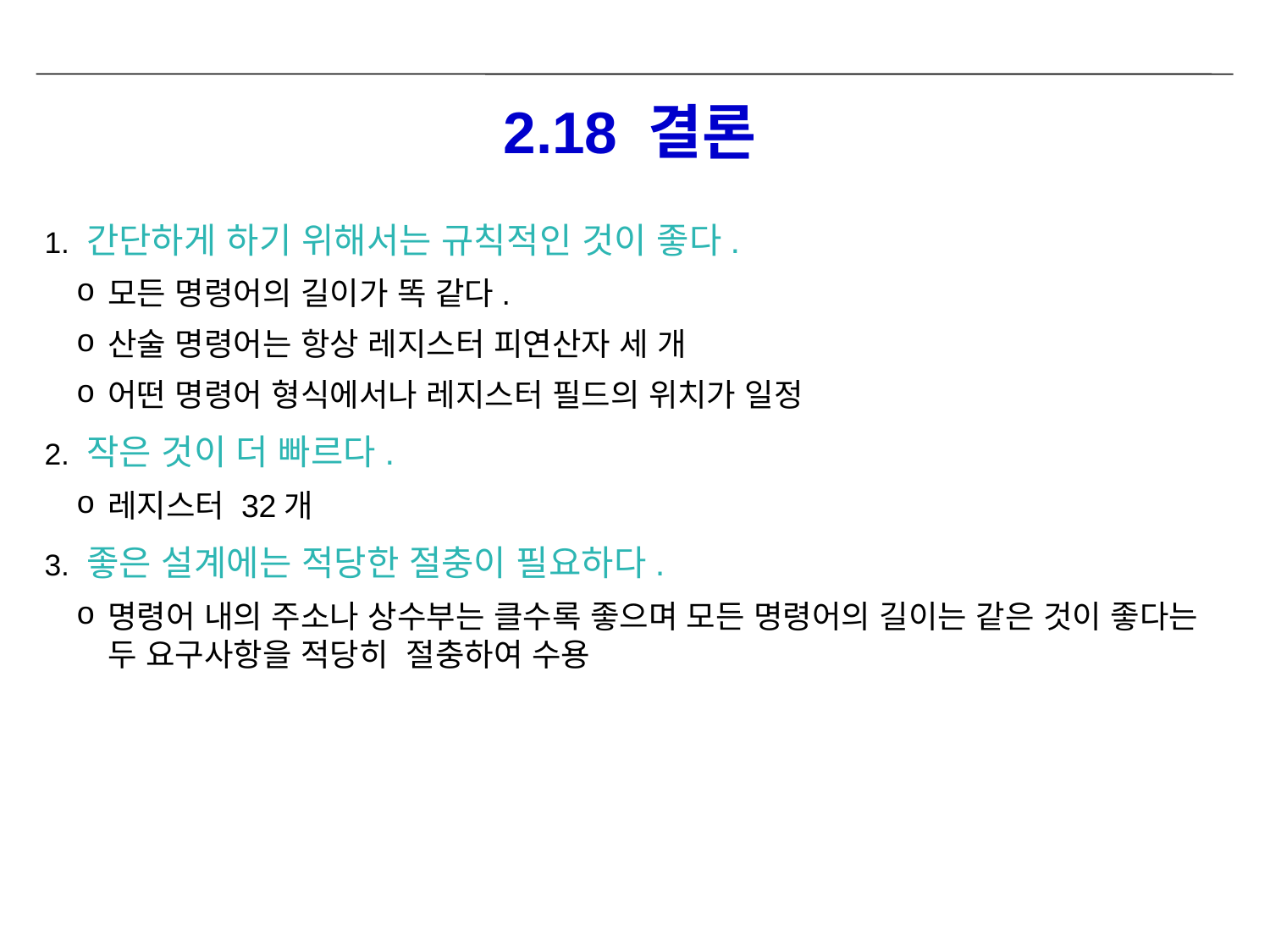

# 2.18 결론
간단하게 하기 위해서는 규칙적인 것이 좋다.
모든 명령어의 길이가 똑 같다.
산술 명령어는 항상 레지스터 피연산자 세 개
어떤 명령어 형식에서나 레지스터 필드의 위치가 일정
작은 것이 더 빠르다.
레지스터 32개
좋은 설계에는 적당한 절충이 필요하다.
명령어 내의 주소나 상수부는 클수록 좋으며 모든 명령어의 길이는 같은 것이 좋다는 두 요구사항을 적당히  절충하여 수용